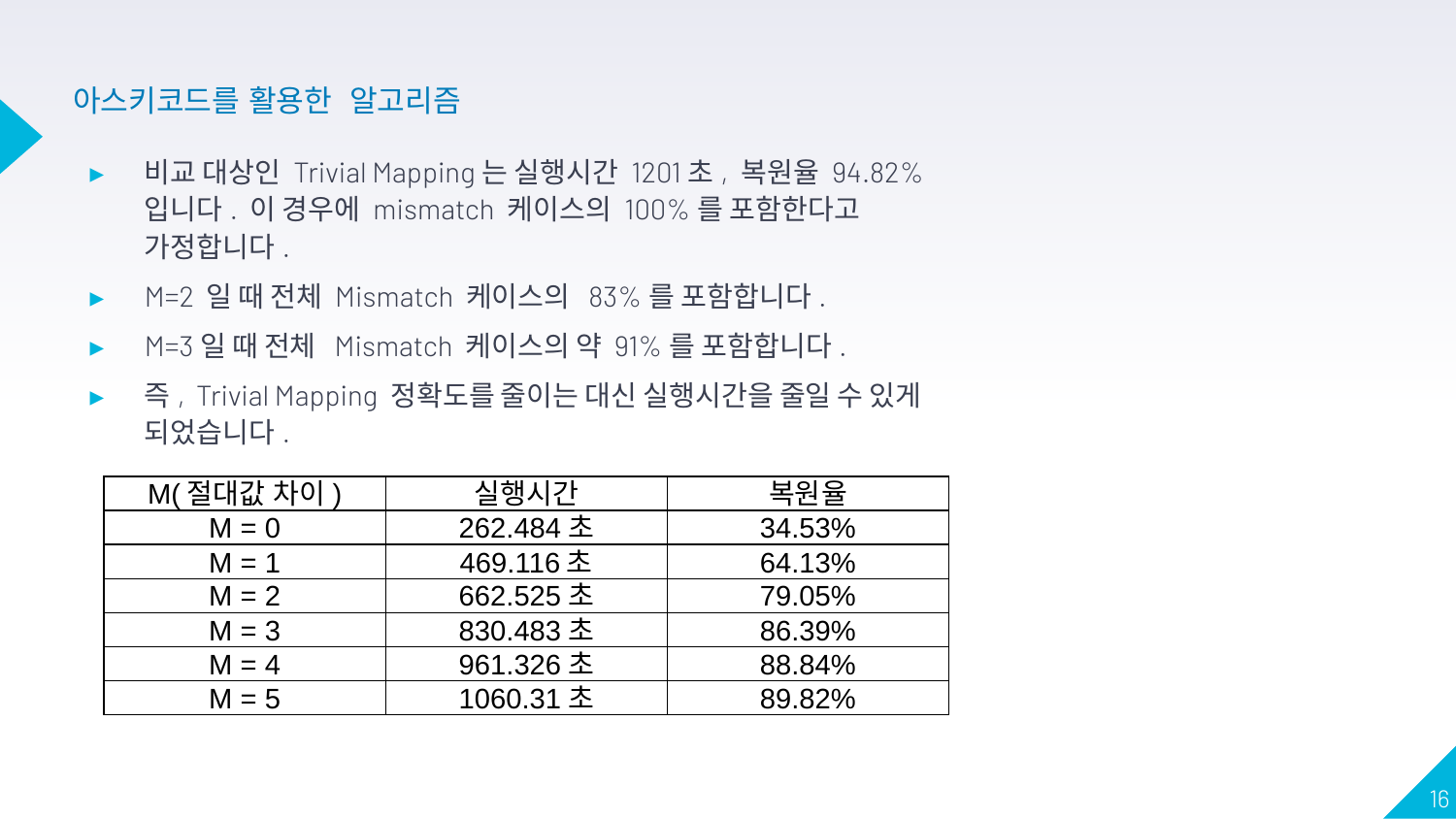

# 아스키코드를 활용한  알고리즘

비교 대상인 Trivial Mapping는 실행시간 1201초, 복원율 94.82%입니다. 이 경우에 mismatch 케이스의 100%를 포함한다고 가정합니다.
M=2 일 때 전체 Mismatch 케이스의  83%를 포함합니다.
M=3일 때 전체  Mismatch 케이스의 약 91%를 포함합니다.
즉,  Trivial Mapping 정확도를 줄이는 대신 실행시간을 줄일 수 있게 되었습니다.
| M(절대값 차이) | 실행시간 | 복원율 |
| --- | --- | --- |
| M = 0 | 262.484초 | 34.53% |
| M = 1 | 469.116초 | 64.13% |
| M = 2 | 662.525초 | 79.05% |
| M = 3 | 830.483초 | 86.39% |
| M = 4 | 961.326초 | 88.84% |
| M = 5 | 1060.31초 | 89.82% |
16